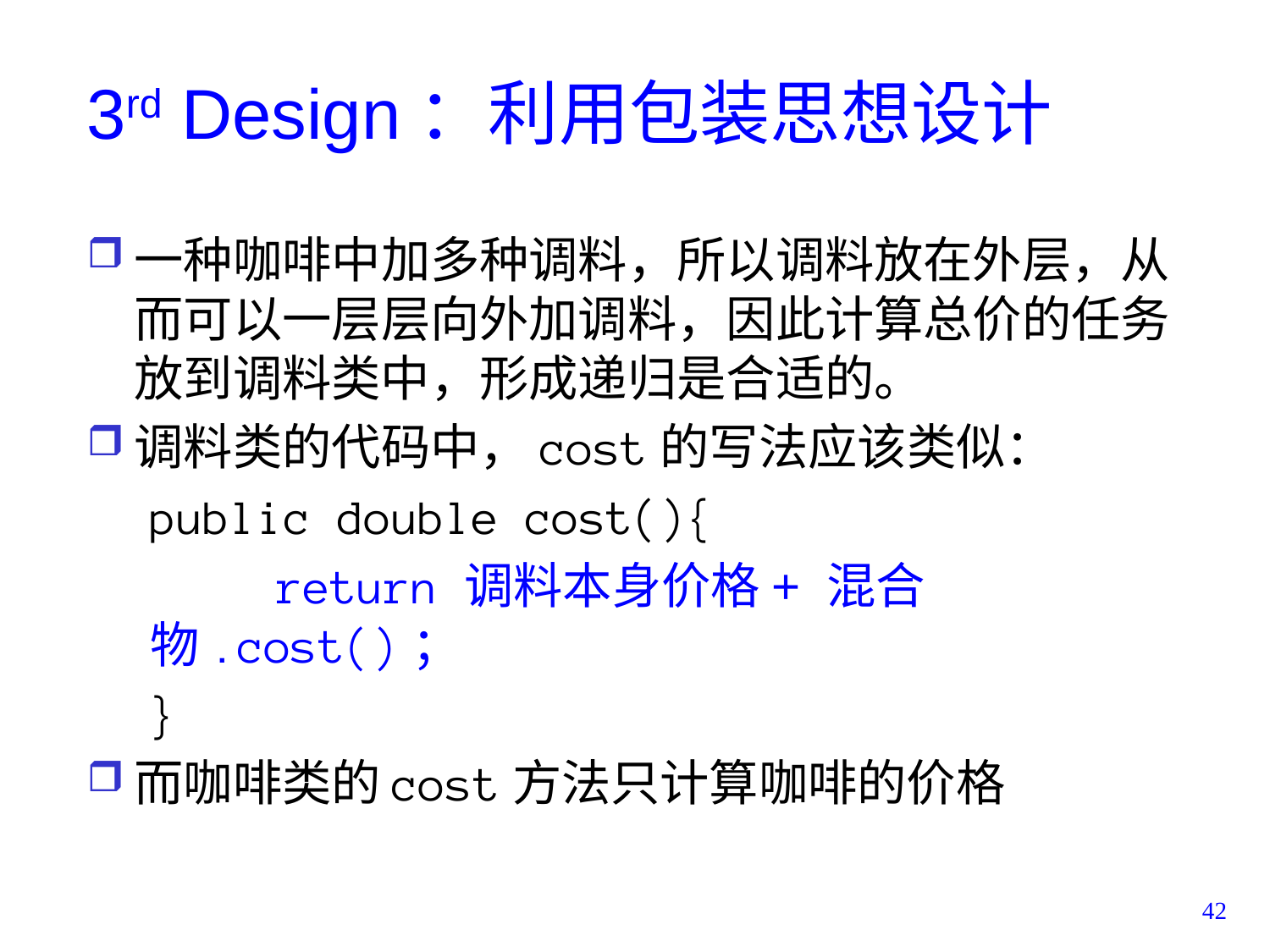

# 3rd Design：利用包装思想设计
一种咖啡中加多种调料，所以调料放在外层，从而可以一层层向外加调料，因此计算总价的任务放到调料类中，形成递归是合适的。
调料类的代码中，cost的写法应该类似：
public double cost(){
	return 调料本身价格+ 混合物.cost()；
}
而咖啡类的cost方法只计算咖啡的价格

42